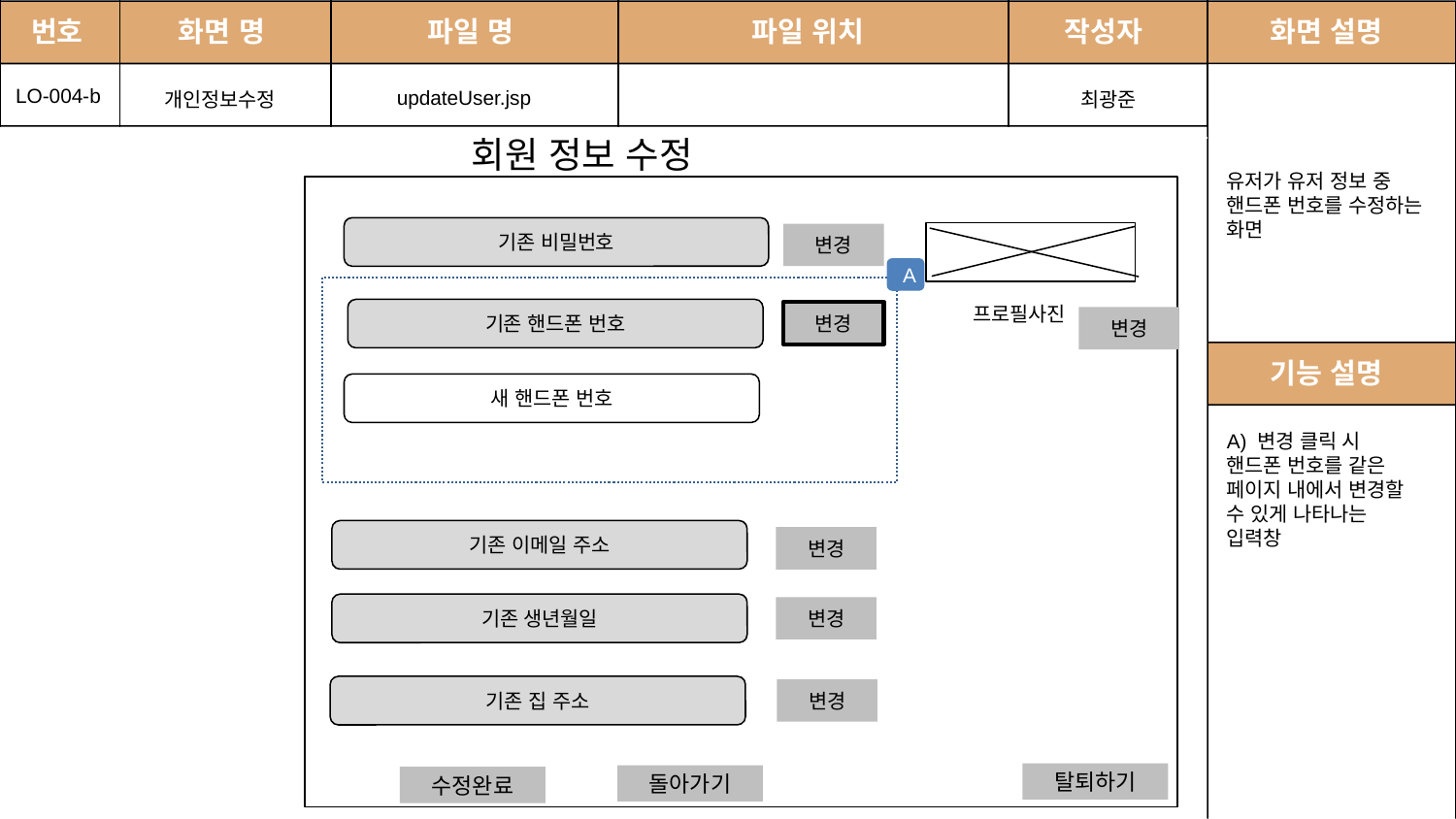

번호
화면 명
파일 명
# 파일 위치
작성자
화면 설명
LO-004-b
updateUser.jsp
최광준
개인정보수정
회원 정보 수정
2
2

유저가 유저 정보 중 핸드폰 번호를 수정하는 화면

기존 비밀번호

프로필사진
변경
A

기존 핸드폰 번호
변경
변경
기능 설명
새 핸드폰 번호
A) 변경 클릭 시 핸드폰 번호를 같은 페이지 내에서 변경할 수 있게 나타나는 입력창
2
2
기존 이메일 주소
변경
기존 생년월일
변경
2
2
기존 집 주소
변경
탈퇴하기
돌아가기
수정완료